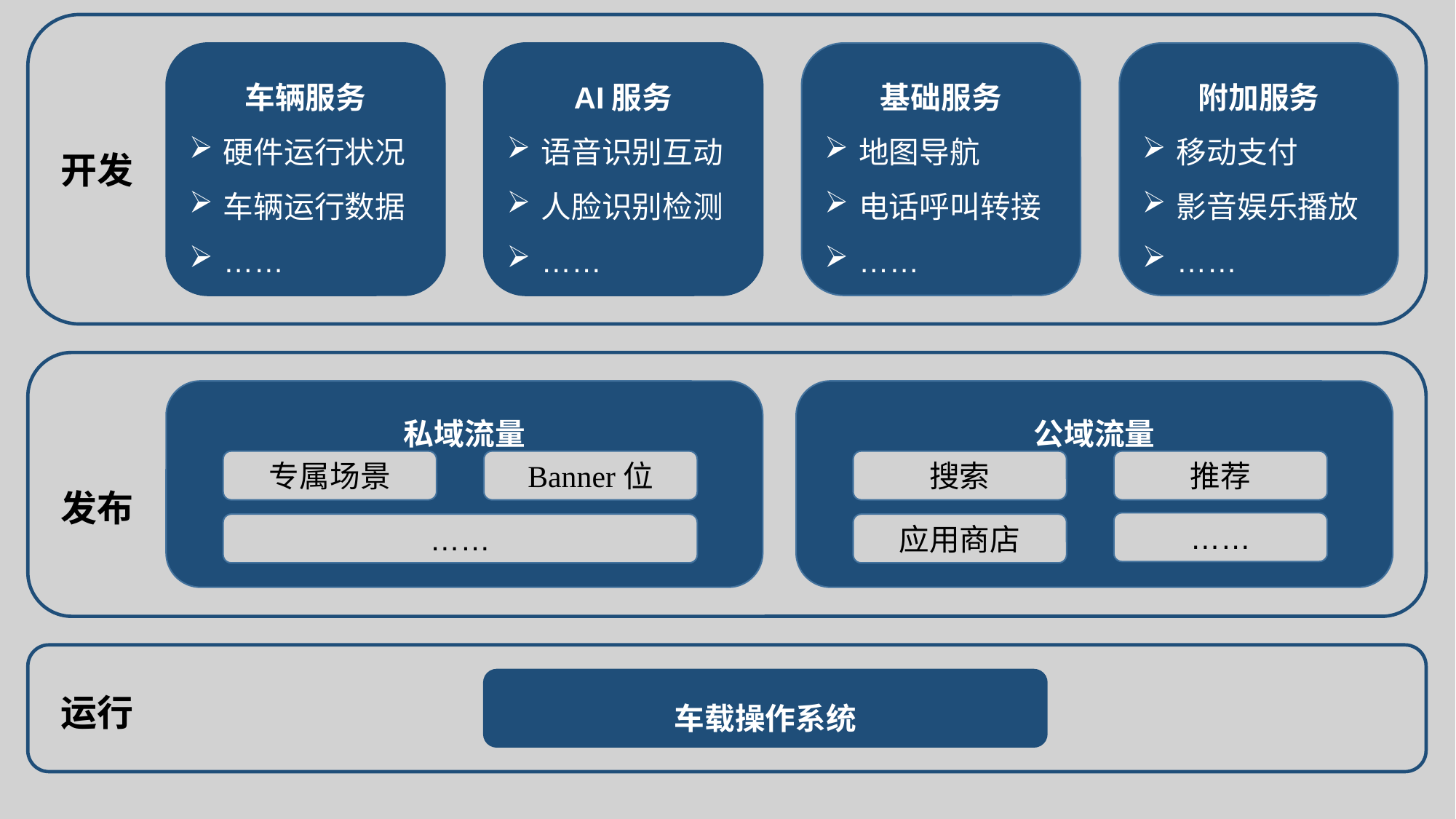

车辆服务
硬件运行状况
车辆运行数据
……
AI服务
语音识别互动
人脸识别检测
……
基础服务
地图导航
电话呼叫转接
……
附加服务
移动支付
影音娱乐播放
……
开发

私域流量
公域流量
专属场景
Banner位
搜索
推荐
发布
……
……
应用商店

车载操作系统
运行